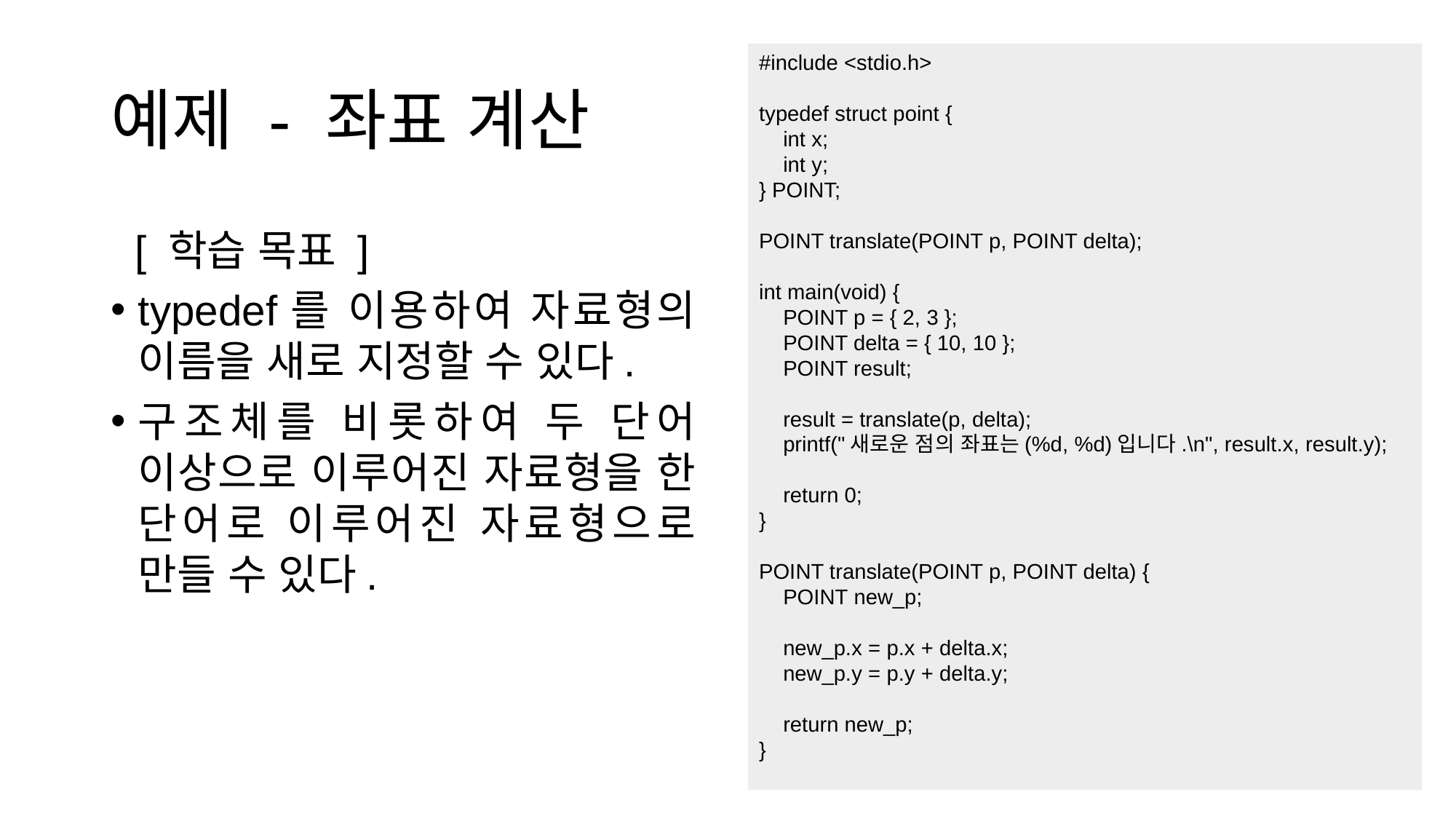

# 예제 - 좌표 계산
#include <stdio.h>

typedef struct point {
    int x;
    int y;
} POINT;

POINT translate(POINT p, POINT delta);

int main(void) {
    POINT p = { 2, 3 };
    POINT delta = { 10, 10 };
    POINT result;

    result = translate(p, delta);
    printf("새로운 점의 좌표는(%d, %d)입니다.\n", result.x, result.y);

    return 0;
}

POINT translate(POINT p, POINT delta) {
    POINT new_p;

    new_p.x = p.x + delta.x;
    new_p.y = p.y + delta.y;

    return new_p;
}
  [ 학습 목표 ]
typedef를 이용하여 자료형의 이름을 새로 지정할 수 있다.
구조체를 비롯하여 두 단어 이상으로 이루어진 자료형을 한 단어로 이루어진 자료형으로 만들 수 있다.